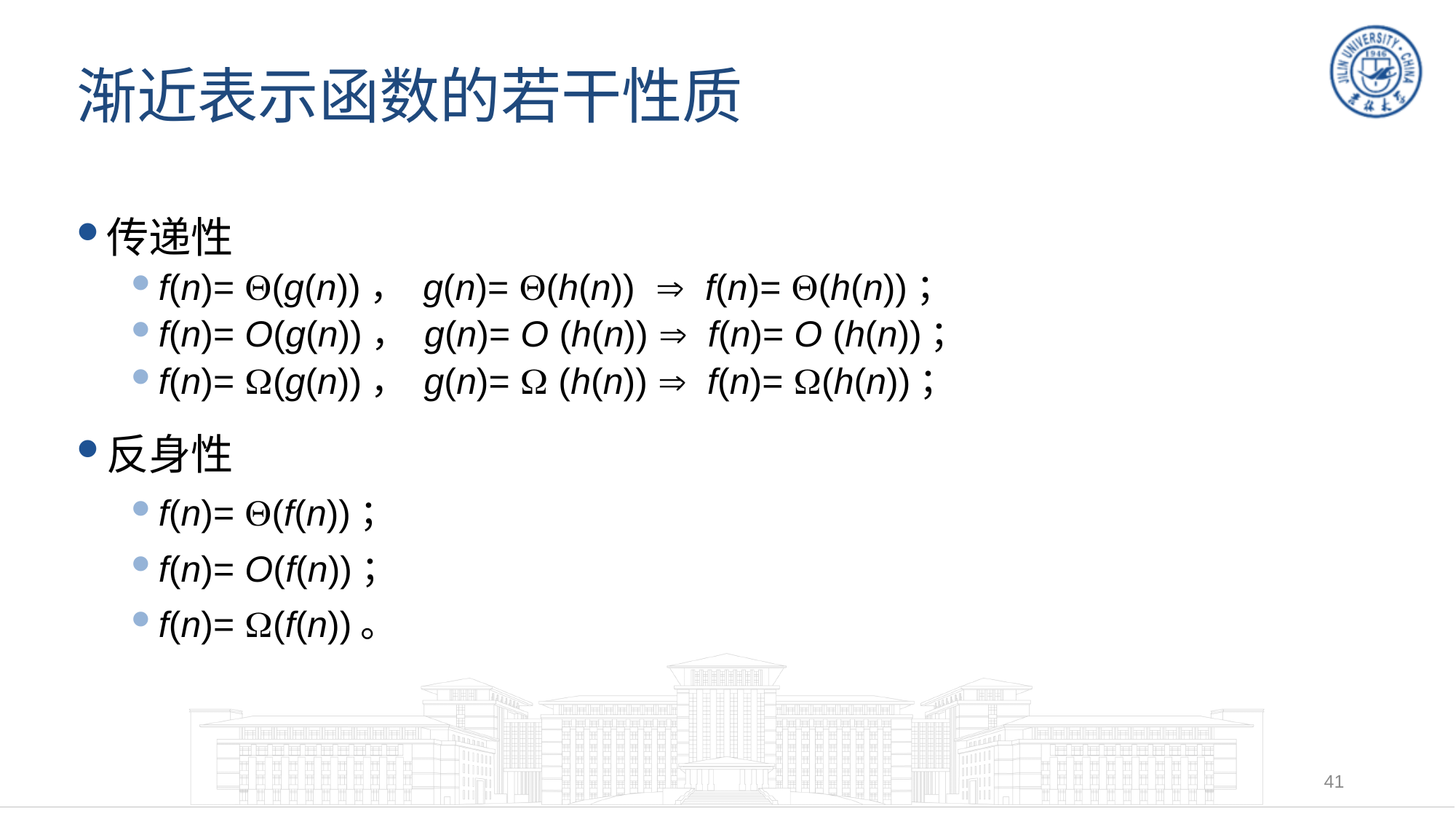

# 渐近表示函数的若干性质
传递性
f(n)= Θ(g(n))， g(n)= Θ(h(n))  ⇒  f(n)= Θ(h(n))；
f(n)= O(g(n))， g(n)= O (h(n)) ⇒  f(n)= O (h(n))；
f(n)= Ω(g(n))， g(n)= Ω (h(n)) ⇒  f(n)= Ω(h(n))；
反身性
f(n)= Θ(f(n))；
f(n)= O(f(n))；
f(n)= Ω(f(n))。
41